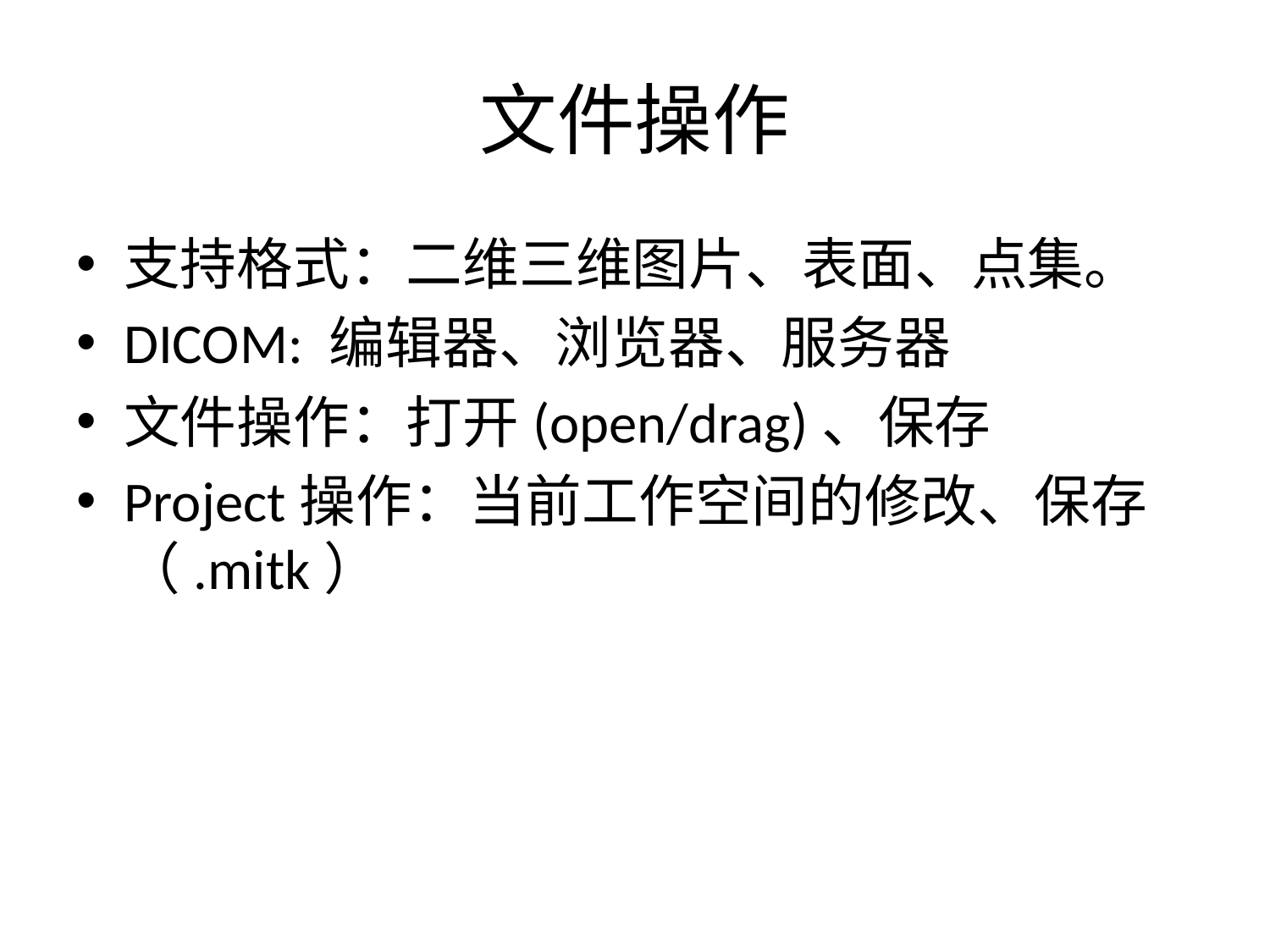

# 文件操作
支持格式：二维三维图片、表面、点集。
DICOM: 编辑器、浏览器、服务器
文件操作：打开(open/drag)、保存
Project操作：当前工作空间的修改、保存（.mitk）